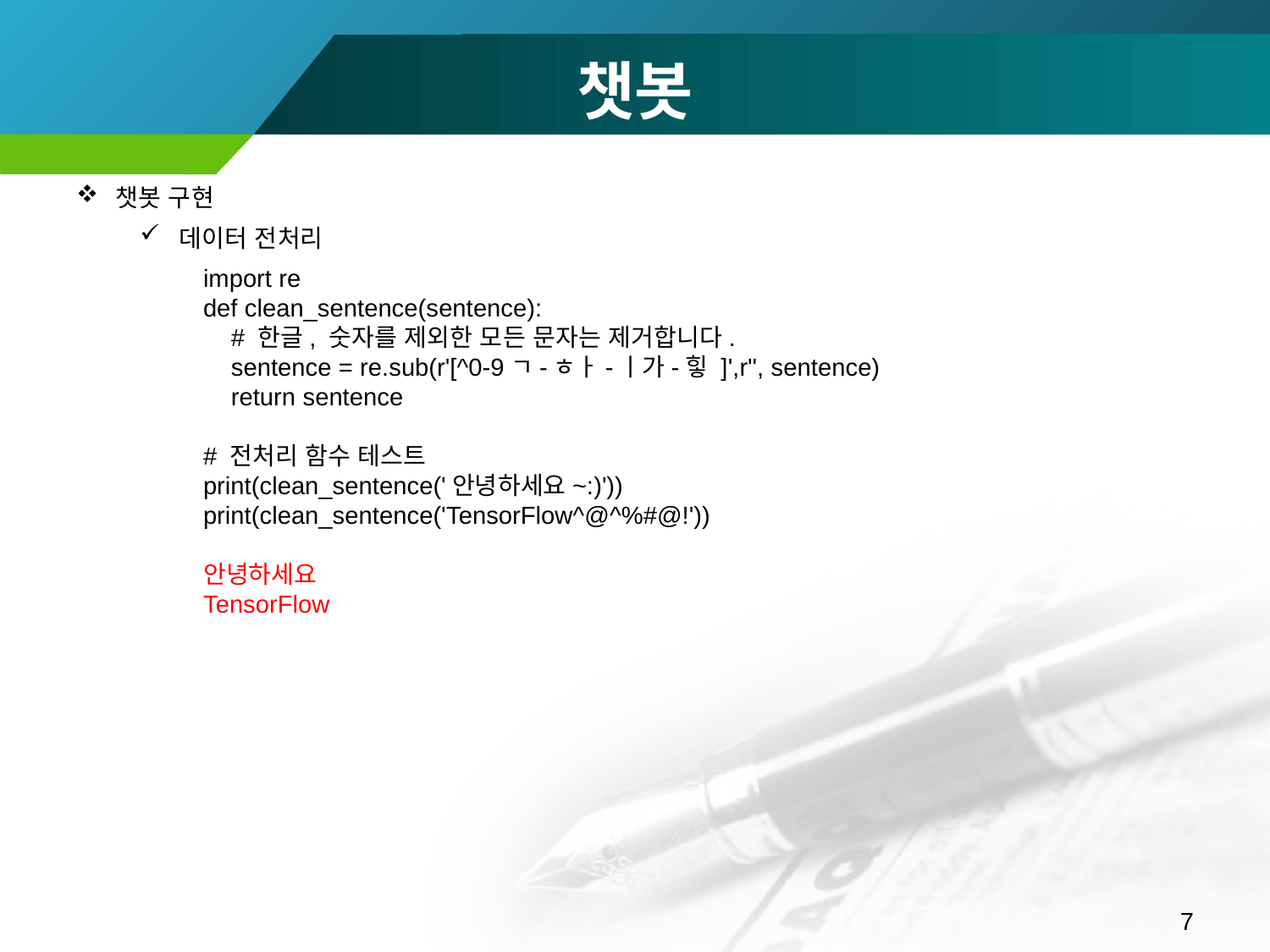

챗봇
챗봇 구현
데이터 전처리
import re
def clean_sentence(sentence):
    # 한글, 숫자를 제외한 모든 문자는 제거합니다.
    sentence = re.sub(r'[^0-9ㄱ-ㅎㅏ-ㅣ가-힣 ]',r'', sentence)
    return sentence

# 전처리 함수 테스트
print(clean_sentence('안녕하세요~:)'))
print(clean_sentence('TensorFlow^@^%#@!'))

안녕하세요
TensorFlow
7